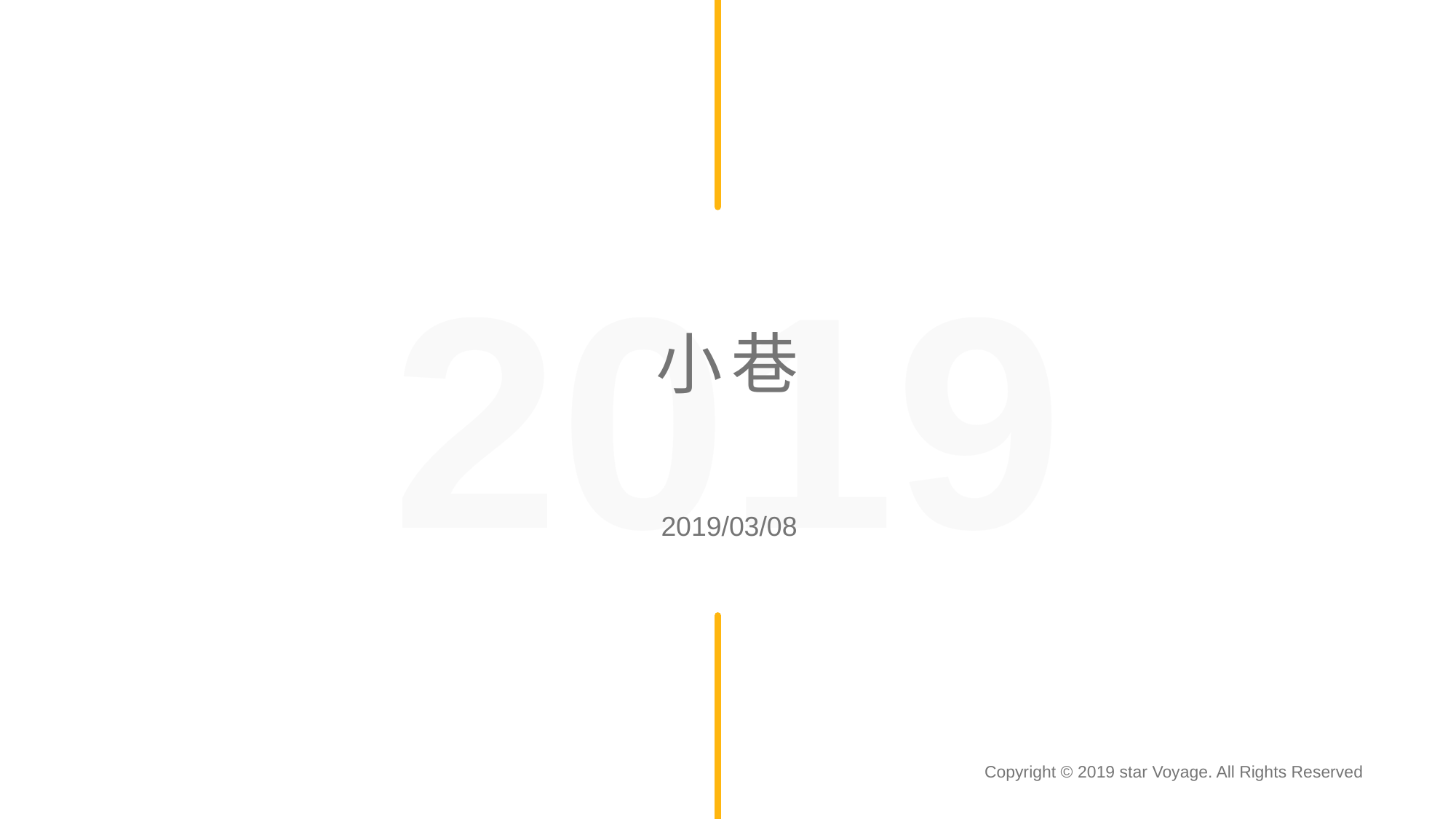

2019
小巷
2019/03/08
Copyright © 2019 star Voyage. All Rights Reserved